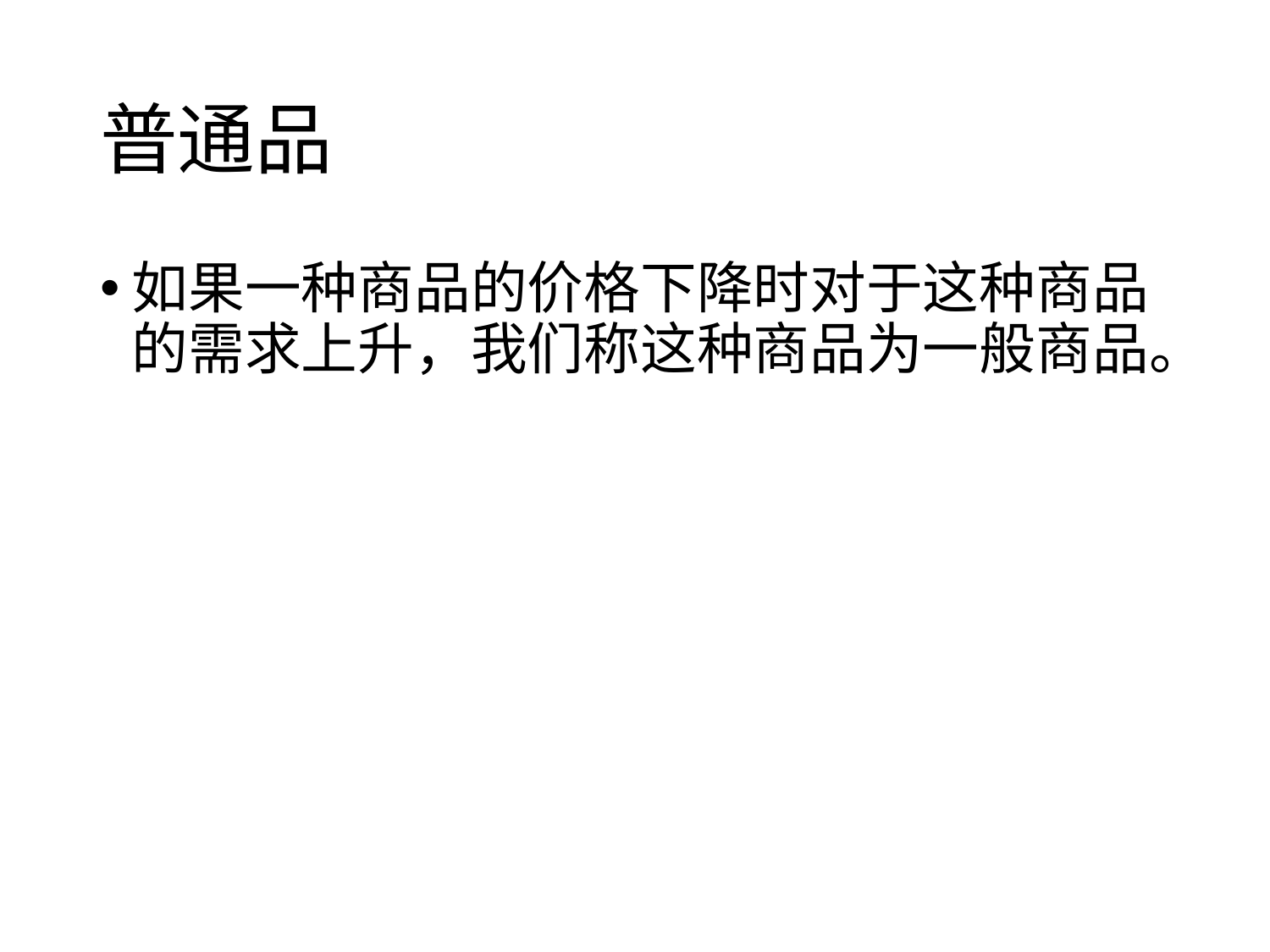

# 普通品
如果一种商品的价格下降时对于这种商品的需求上升，我们称这种商品为一般商品。